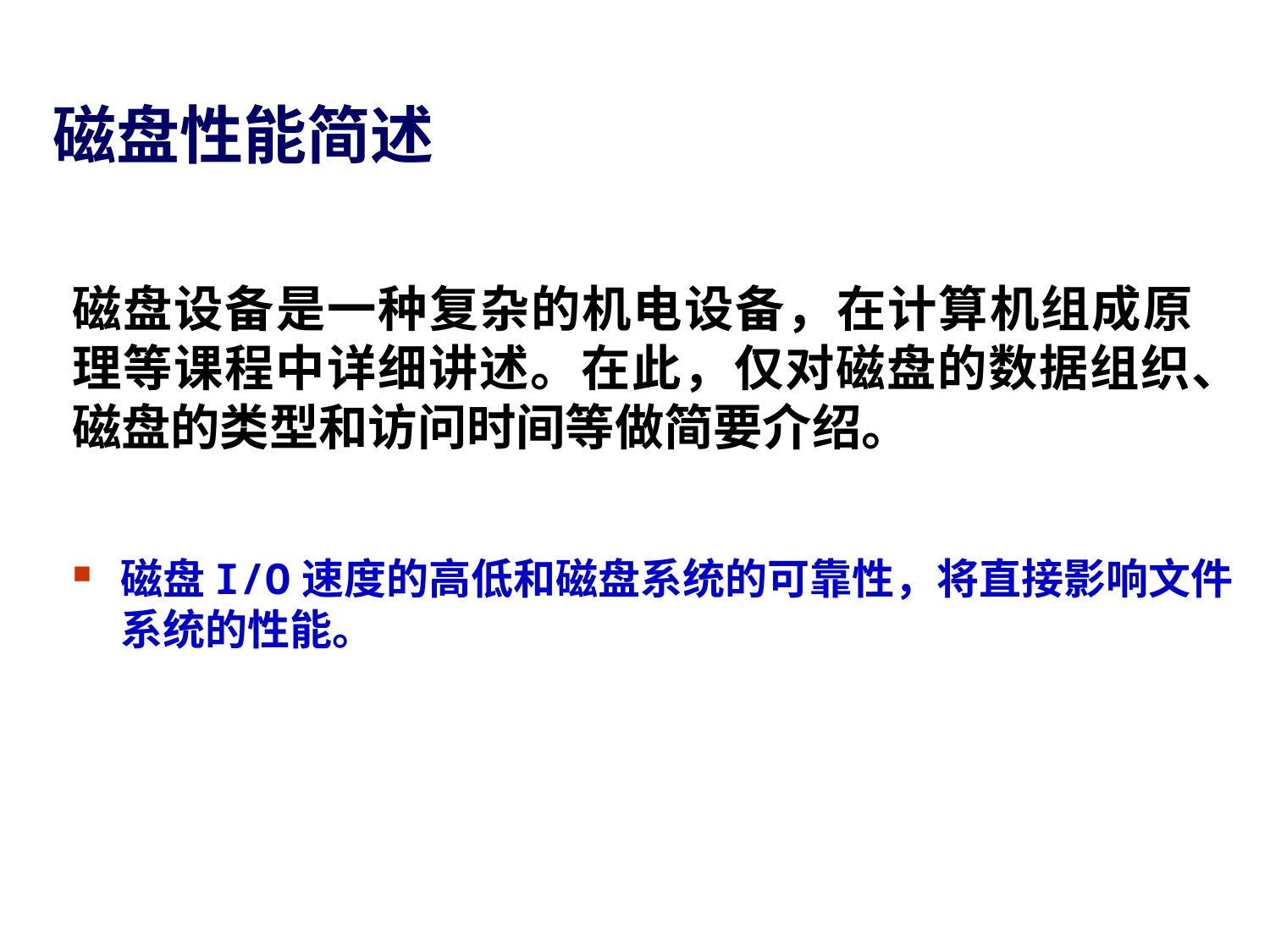

# 磁盘性能简述
磁盘设备是一种复杂的机电设备，在计算机组成原理等课程中详细讲述。在此，仅对磁盘的数据组织、磁盘的类型和访问时间等做简要介绍。
磁盘I/O速度的高低和磁盘系统的可靠性，将直接影响文件系统的性能。
91